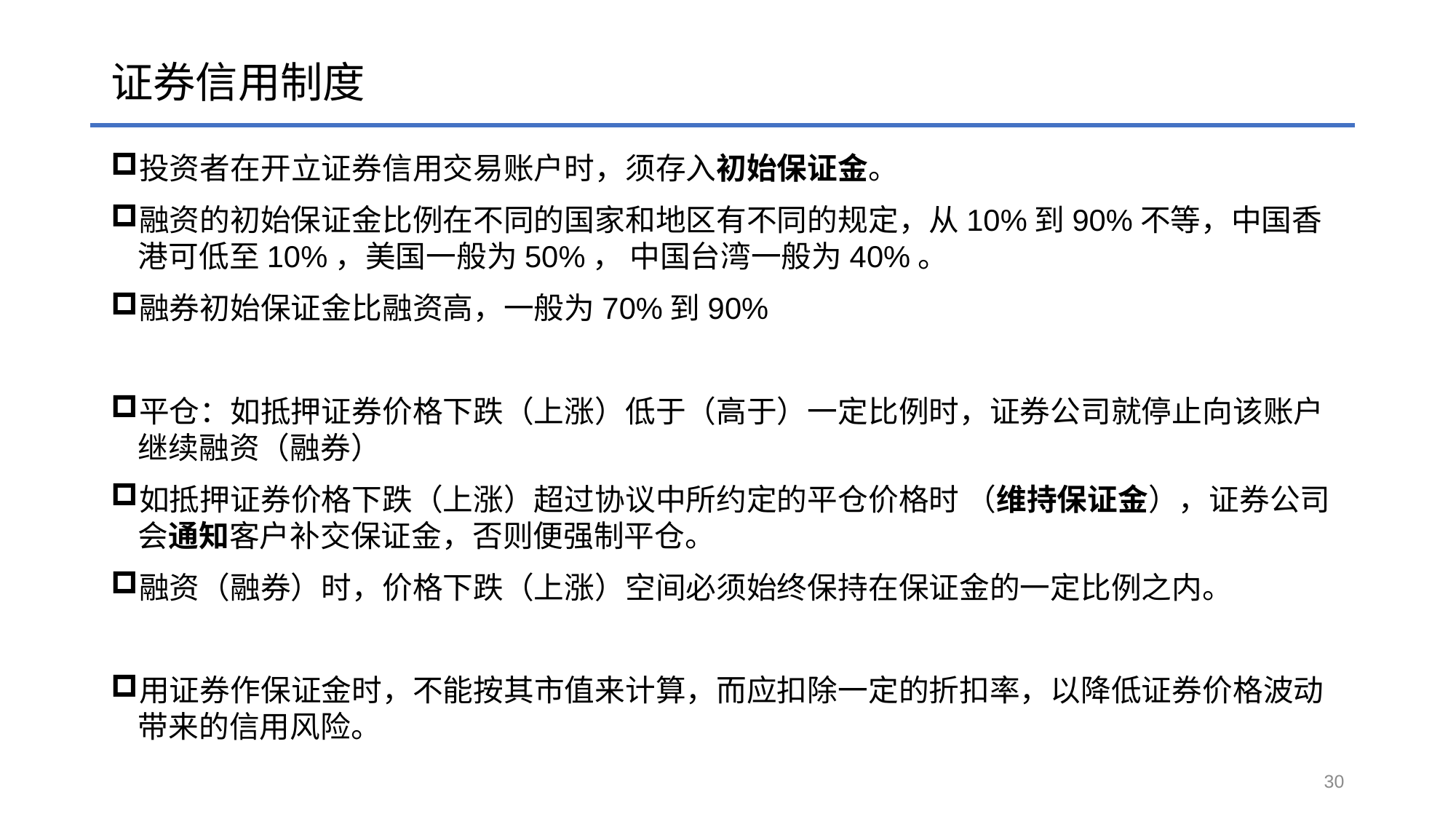

# 证券信用制度
投资者在开立证券信用交易账户时，须存入初始保证金。
融资的初始保证金比例在不同的国家和地区有不同的规定，从10%到90%不等，中国香港可低至10%，美国一般为50%， 中国台湾一般为40%。
融券初始保证金比融资高，一般为70%到90%

平仓：如抵押证券价格下跌（上涨）低于（高于）一定比例时，证券公司就停止向该账户继续融资（融券）
如抵押证券价格下跌（上涨）超过协议中所约定的平仓价格时 （维持保证金），证券公司会通知客户补交保证金，否则便强制平仓。
融资（融券）时，价格下跌（上涨）空间必须始终保持在保证金的一定比例之内。

用证券作保证金时，不能按其市值来计算，而应扣除一定的折扣率，以降低证券价格波动带来的信用风险。
30